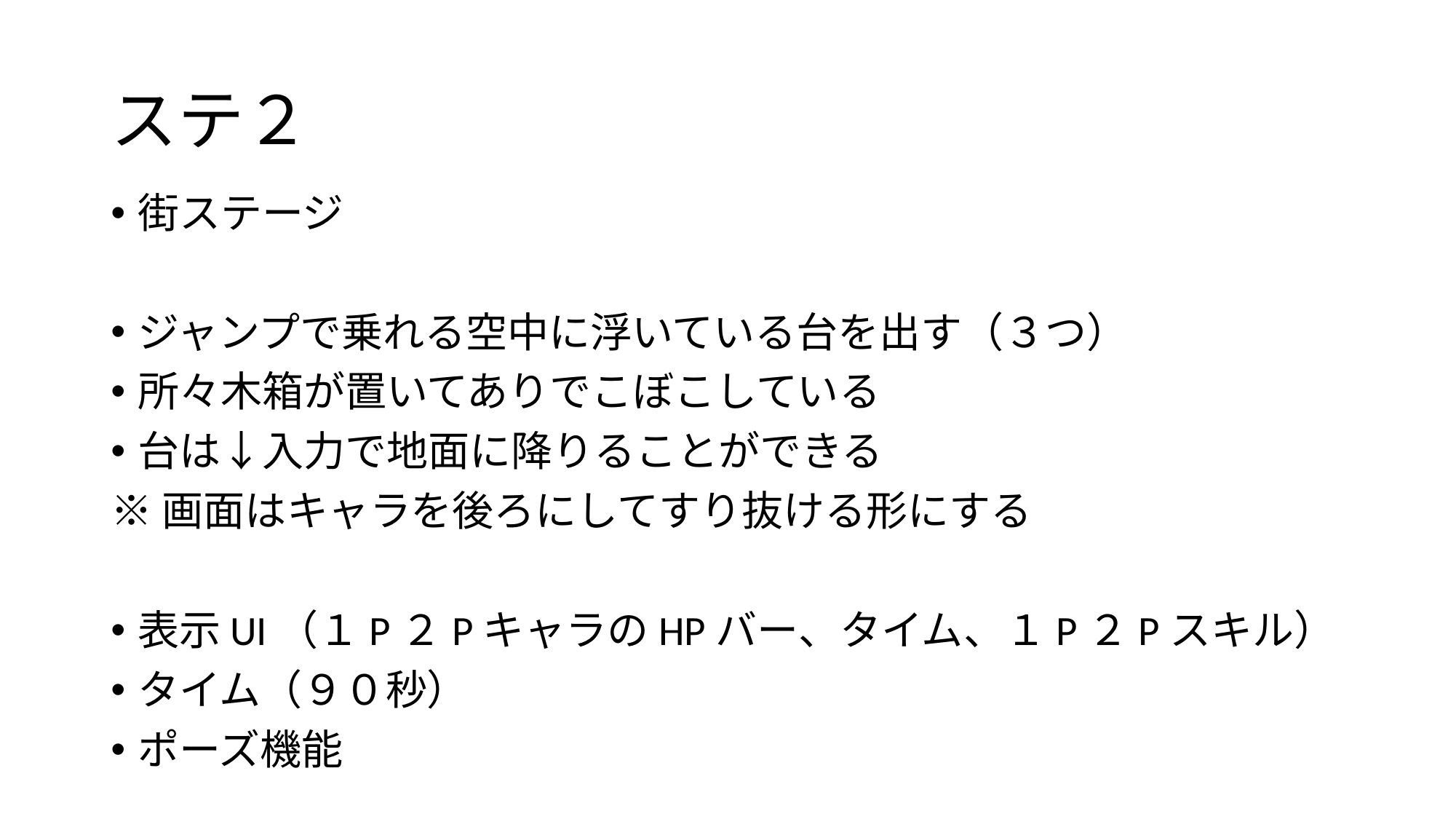

# ステ２
街ステージ

ジャンプで乗れる空中に浮いている台を出す（３つ）
所々木箱が置いてありでこぼこしている
台は↓入力で地面に降りることができる
※画面はキャラを後ろにしてすり抜ける形にする

表示UI（１P２PキャラのHPバー、タイム、１P２Pスキル）
タイム（９０秒）
ポーズ機能